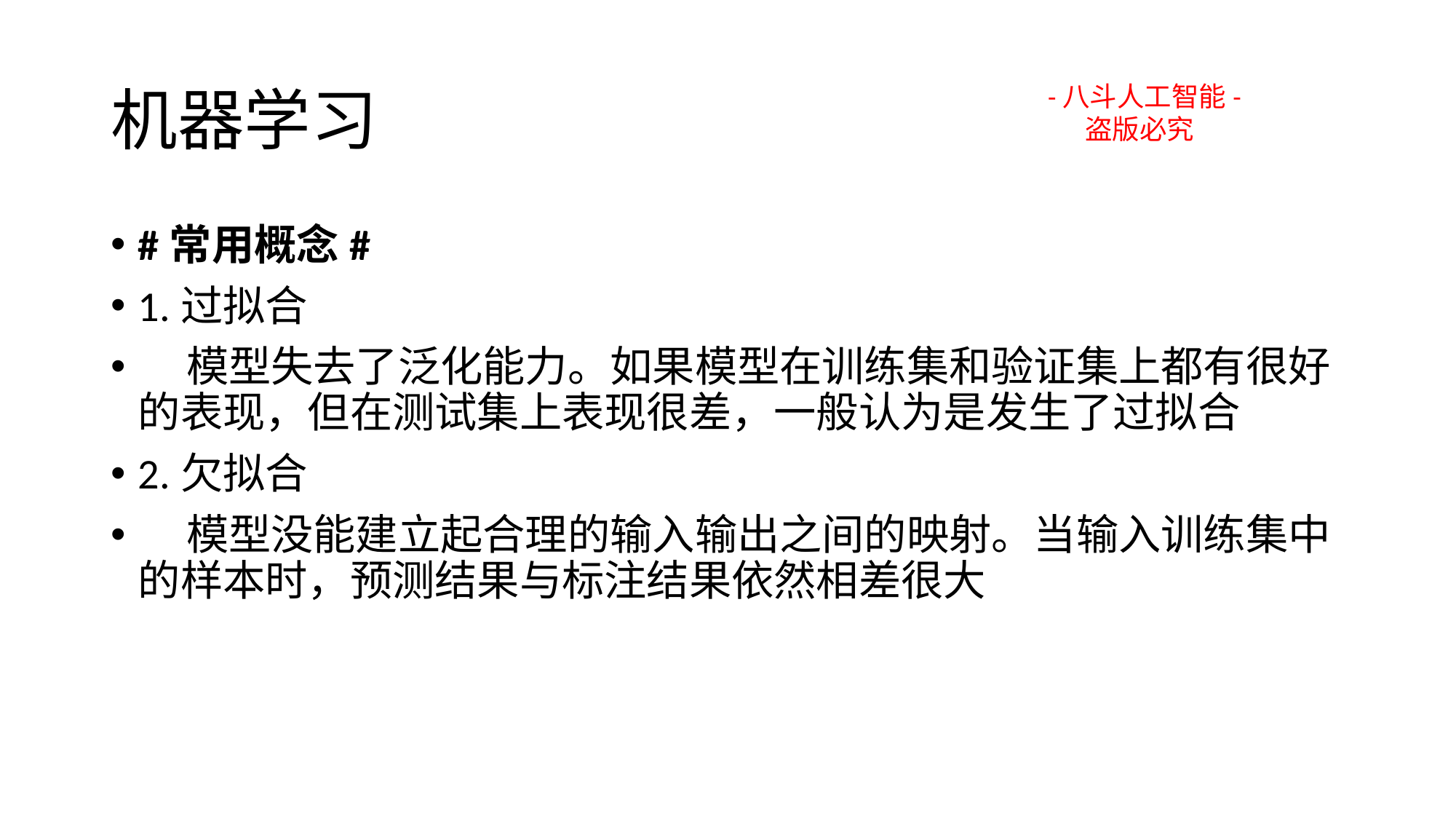

# 机器学习
-八斗人工智能-
     盗版必究
#常用概念#
1.过拟合
    模型失去了泛化能力。如果模型在训练集和验证集上都有很好的表现，但在测试集上表现很差，一般认为是发生了过拟合
2.欠拟合
    模型没能建立起合理的输入输出之间的映射。当输入训练集中的样本时，预测结果与标注结果依然相差很大